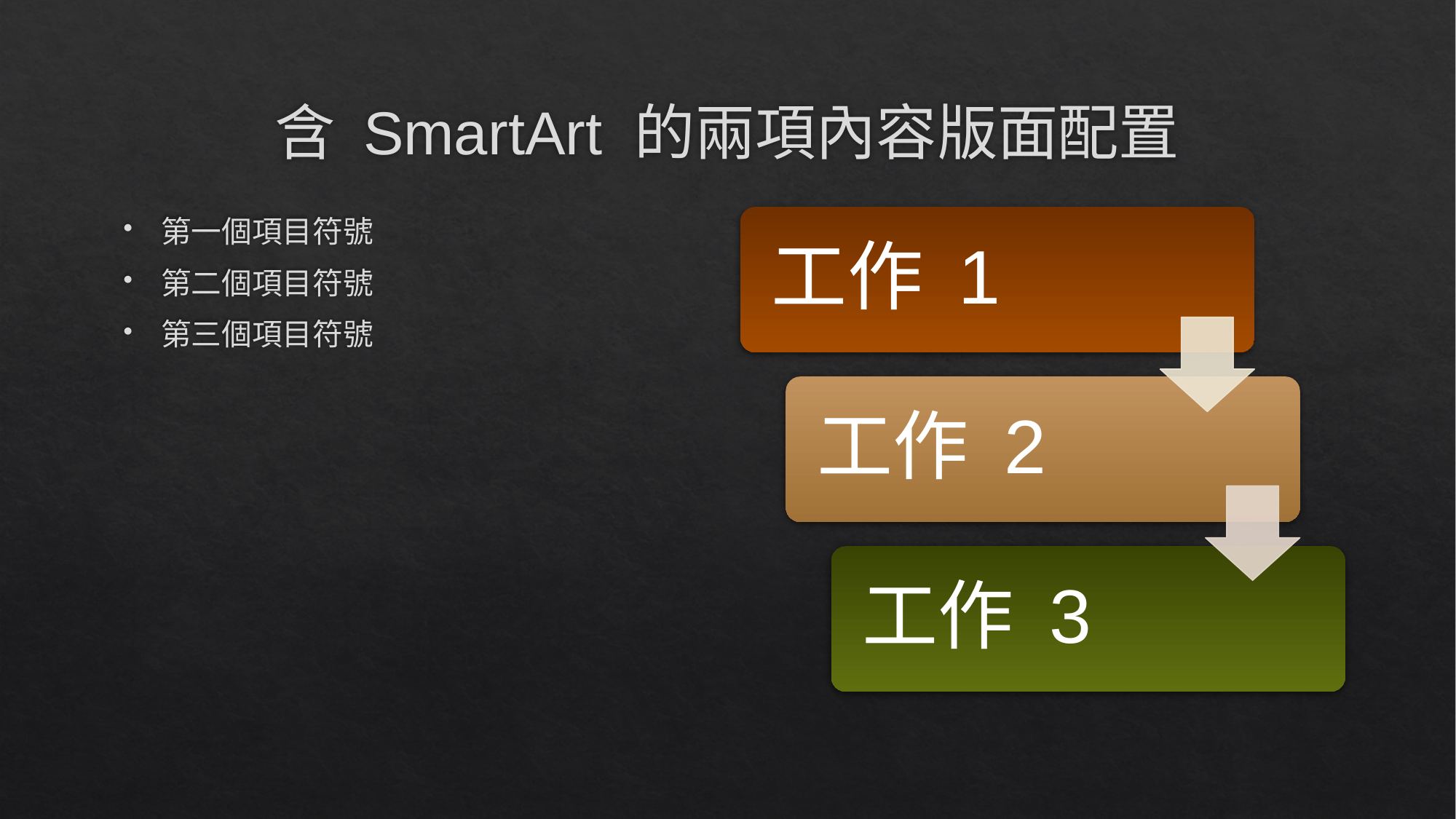

# 含 SmartArt 的兩項內容版面配置
工作 1
工作 2
工作 3

第一個項目符號
第二個項目符號
第三個項目符號